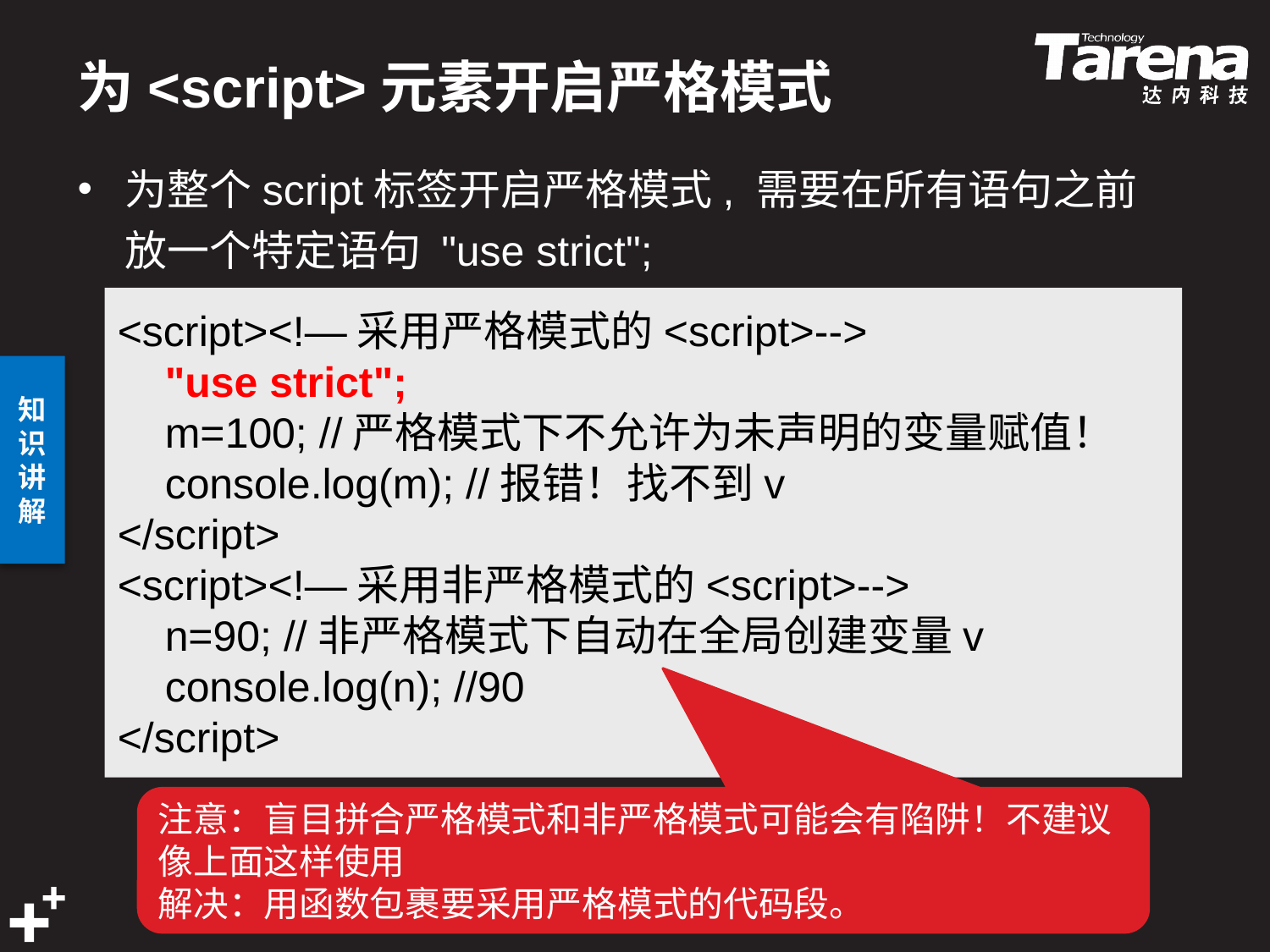

# 为<script>元素开启严格模式
为整个script标签开启严格模式, 需要在所有语句之前放一个特定语句 "use strict";
<script><!—采用严格模式的<script>-->
    "use strict";
    m=100; //严格模式下不允许为未声明的变量赋值！
    console.log(m); //报错！找不到v
</script>
<script><!—采用非严格模式的<script>-->
    n=90; //非严格模式下自动在全局创建变量v
    console.log(n); //90
</script>
注意：盲目拼合严格模式和非严格模式可能会有陷阱！不建议像上面这样使用
解决：用函数包裹要采用严格模式的代码段。